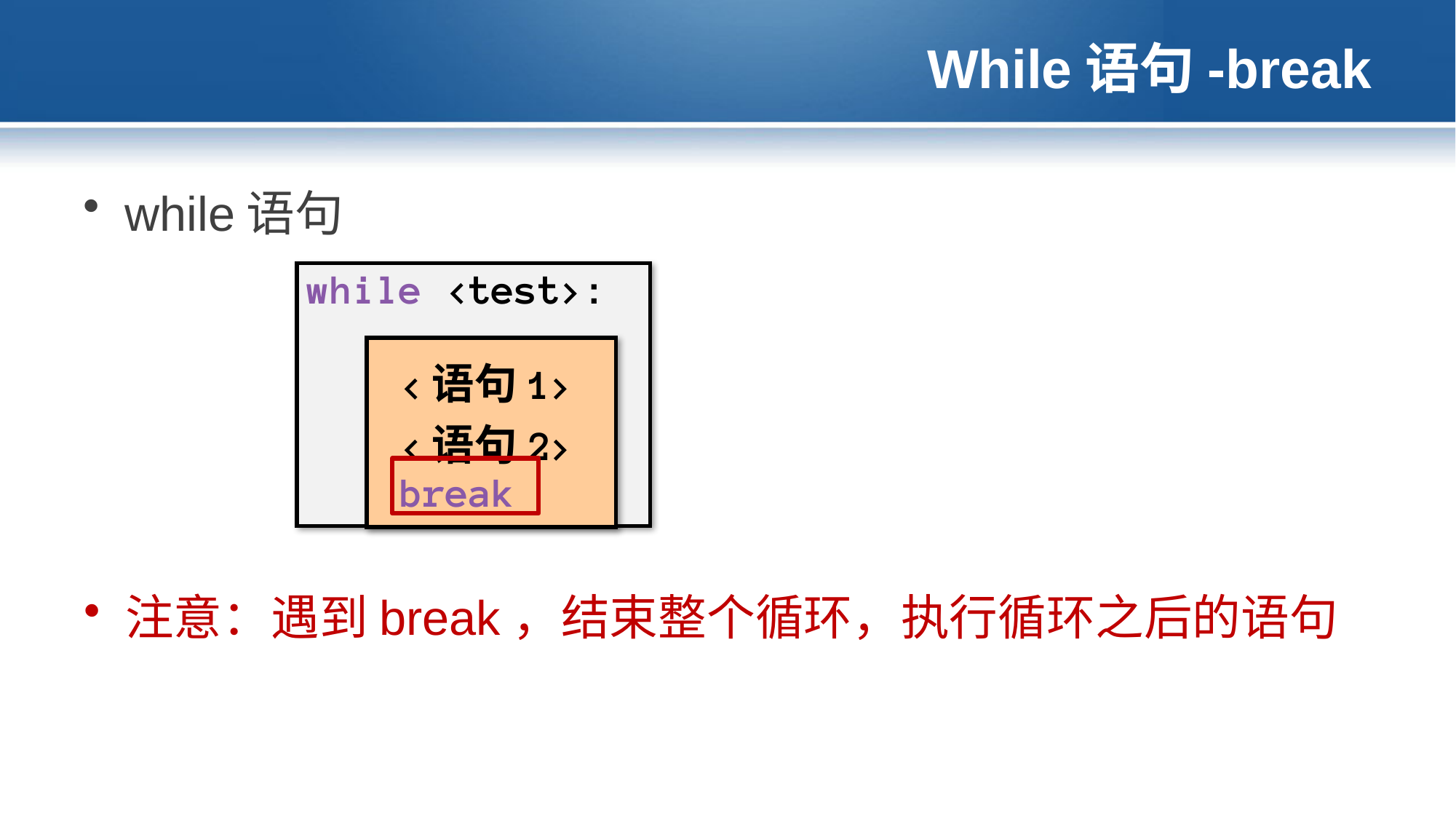

# While语句-break
while语句
| while <test>: |
| --- |
| <语句1> <语句2> break |
| --- |

注意：遇到break，结束整个循环，执行循环之后的语句